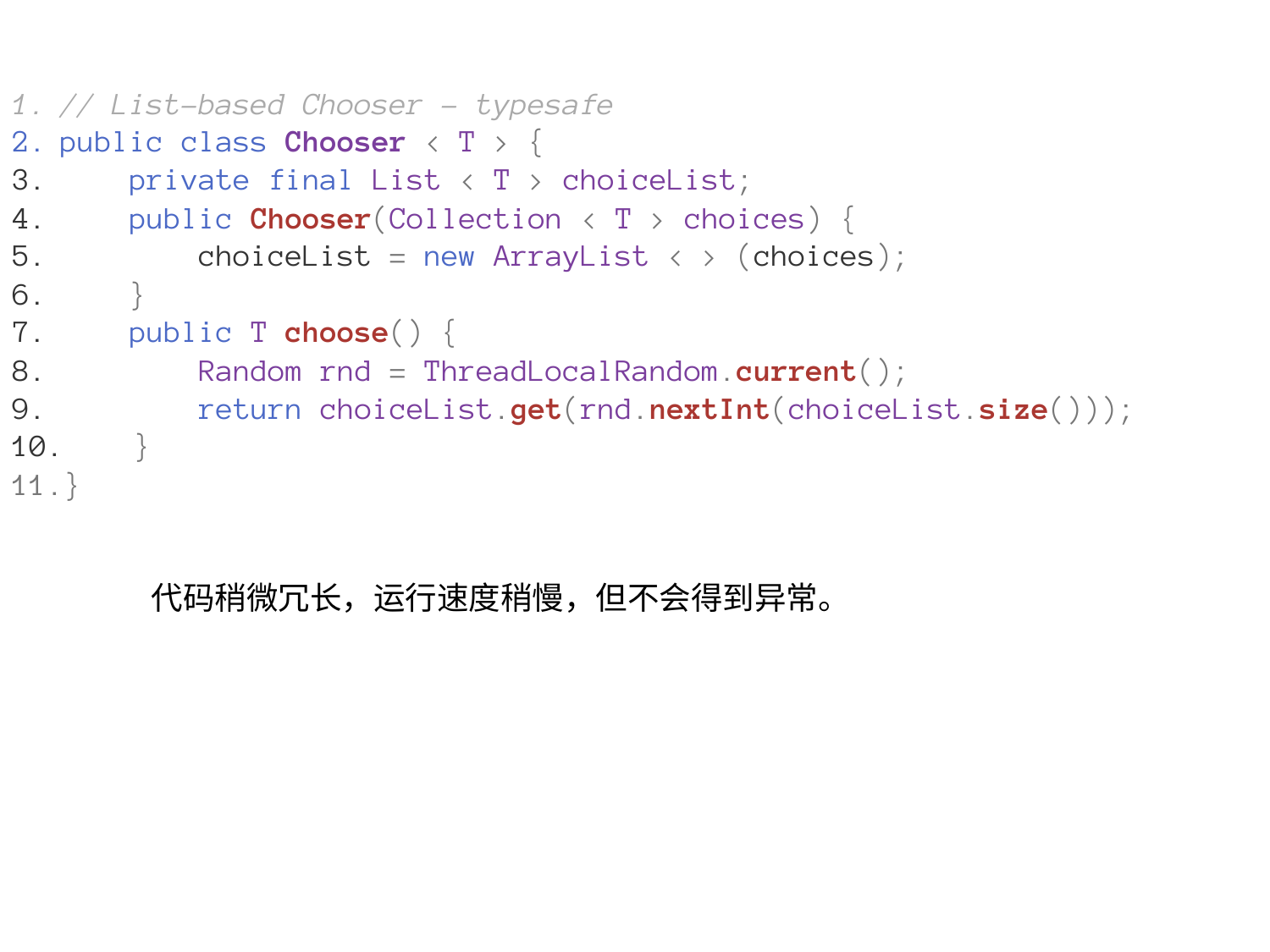

// List-based Chooser - typesafe
public class Chooser < T > {
    private final List < T > choiceList;
    public Chooser(Collection < T > choices) {
        choiceList = new ArrayList < > (choices);
    }
    public T choose() {
        Random rnd = ThreadLocalRandom.current();
        return choiceList.get(rnd.nextInt(choiceList.size()));
    }
}
代码稍微冗长，运行速度稍慢，但不会得到异常。